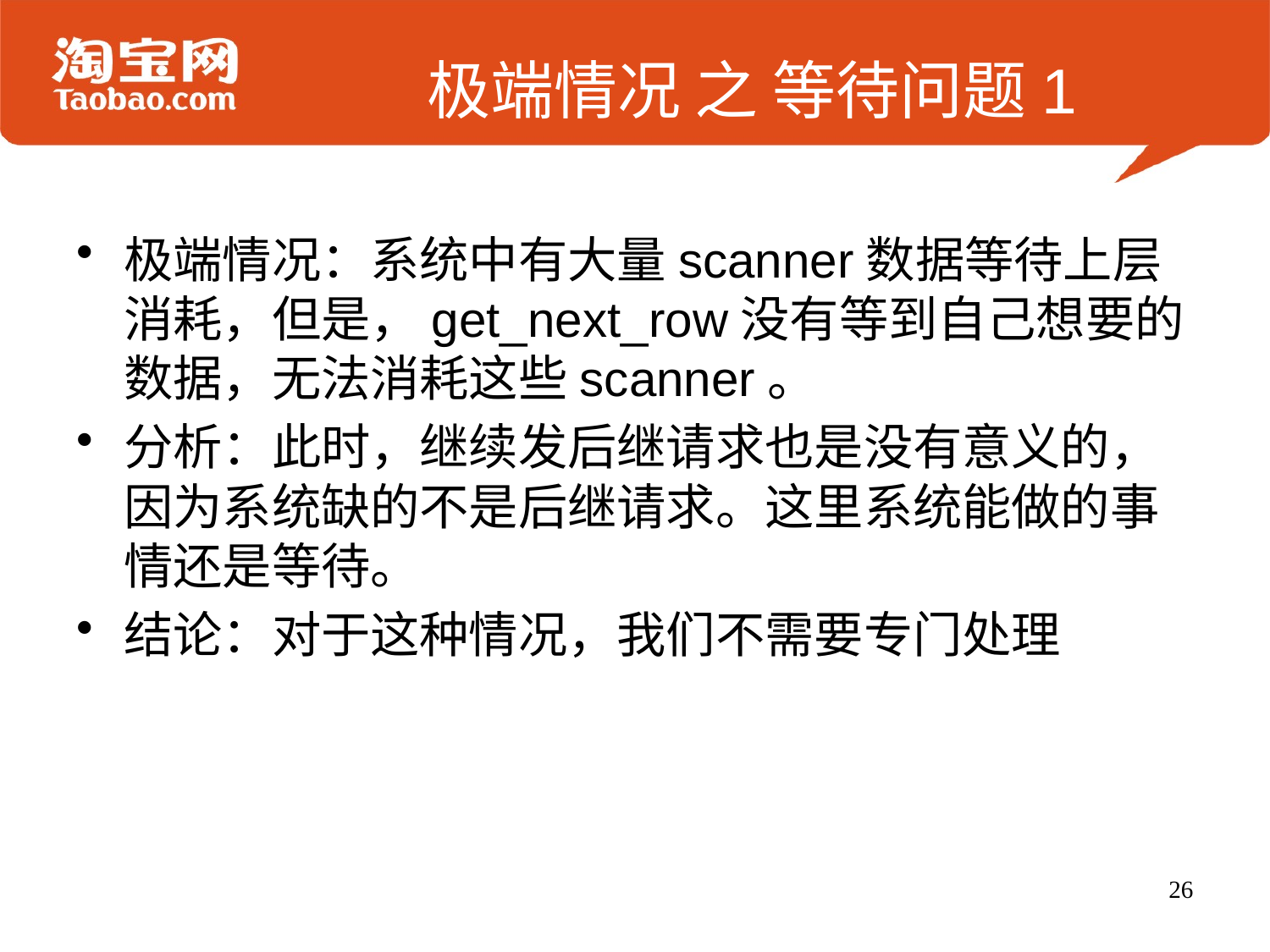

# 极端情况 之 等待问题1
极端情况：系统中有大量scanner数据等待上层消耗，但是，get_next_row没有等到自己想要的数据，无法消耗这些scanner。
分析：此时，继续发后继请求也是没有意义的，因为系统缺的不是后继请求。这里系统能做的事情还是等待。
结论：对于这种情况，我们不需要专门处理
26